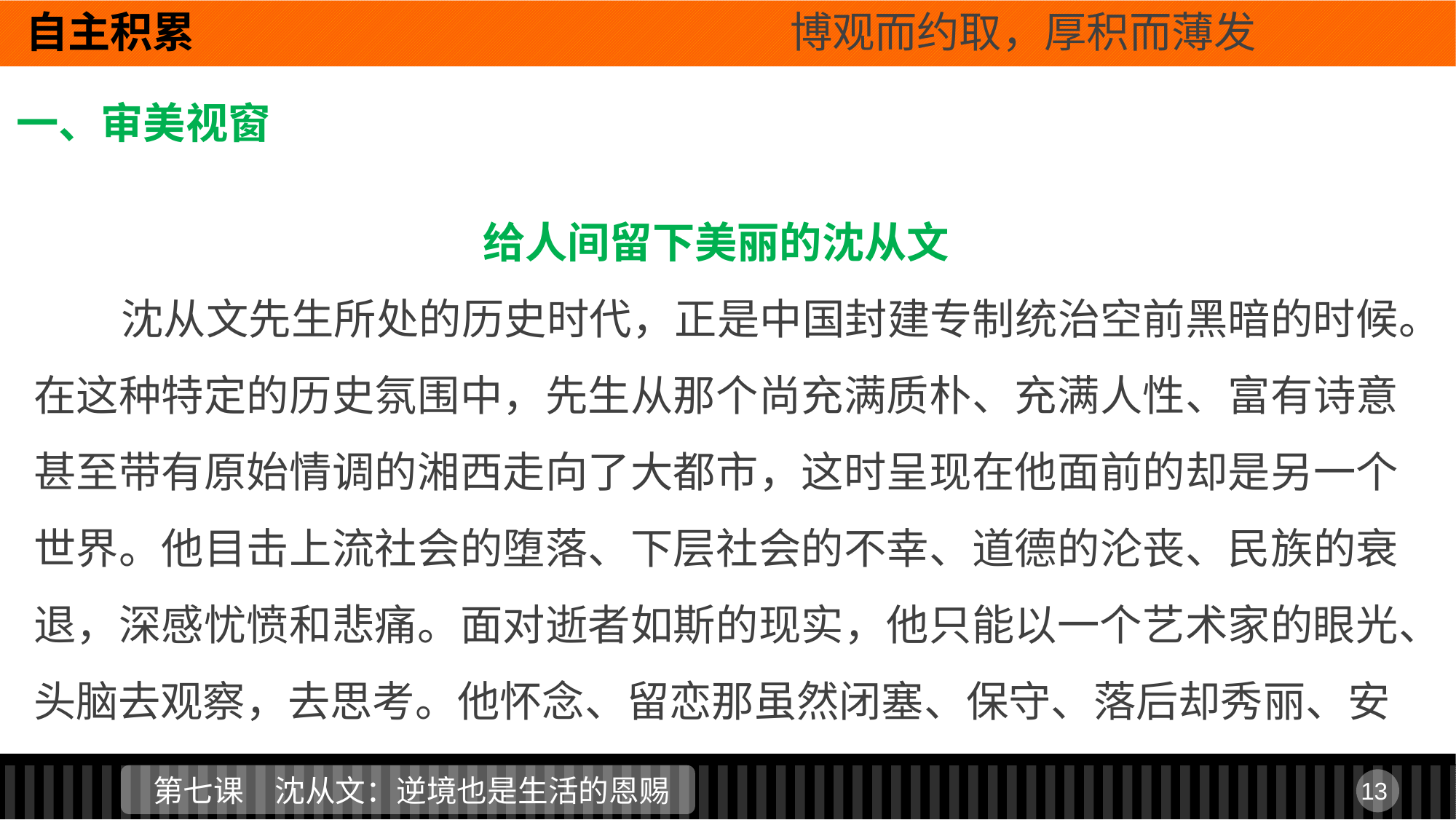

自主积累        					博观而约取，厚积而薄发

一、审美视窗
给人间留下美丽的沈从文
        沈从文先生所处的历史时代，正是中国封建专制统治空前黑暗的时候。在这种特定的历史氛围中，先生从那个尚充满质朴、充满人性、富有诗意甚至带有原始情调的湘西走向了大都市，这时呈现在他面前的却是另一个世界。他目击上流社会的堕落、下层社会的不幸、道德的沦丧、民族的衰退，深感忧愤和悲痛。面对逝者如斯的现实，他只能以一个艺术家的眼光、头脑去观察，去思考。他怀念、留恋那虽然闭塞、保守、落后却秀丽、安